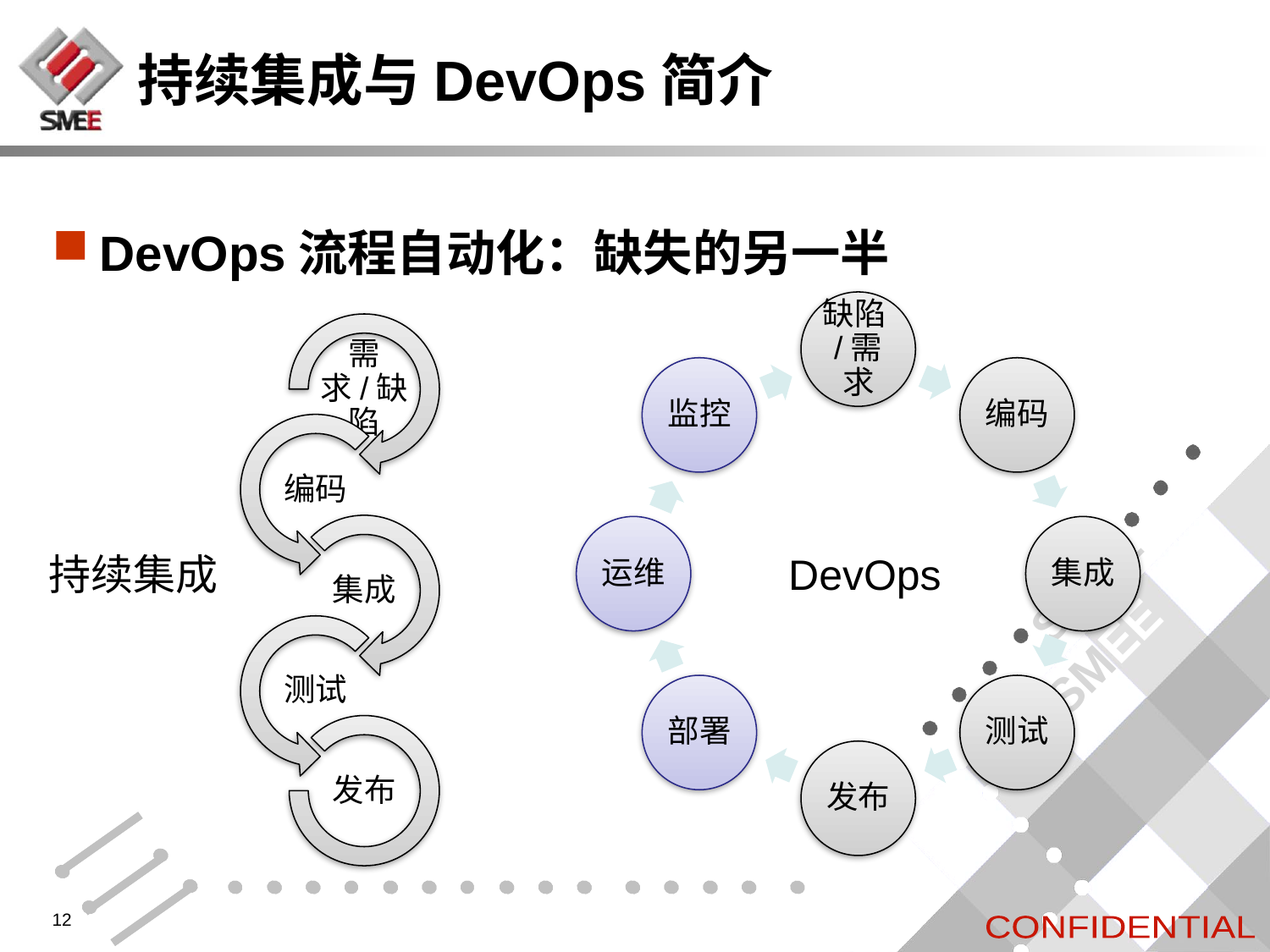

# 持续集成与DevOps简介
DevOps流程自动化：缺失的另一半
缺陷/需求

编码

集成

测试

发布

部署

运维

监控

需求/缺陷
编码
集成
测试
发布
持续集成
DevOps
12